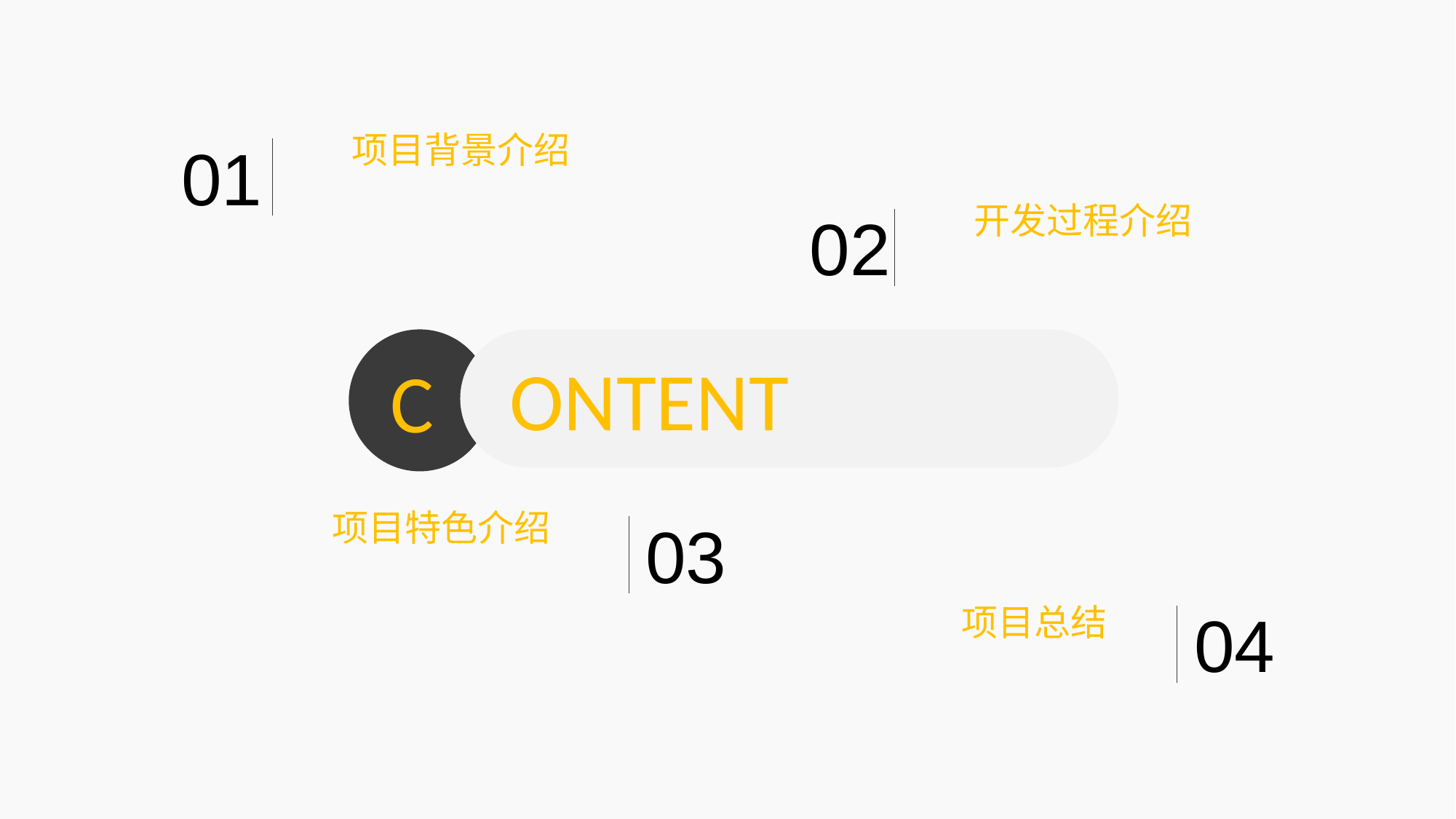

项目背景介绍
01
开发过程介绍
02

ONTENT
C
项目特色介绍
03
项目总结
04